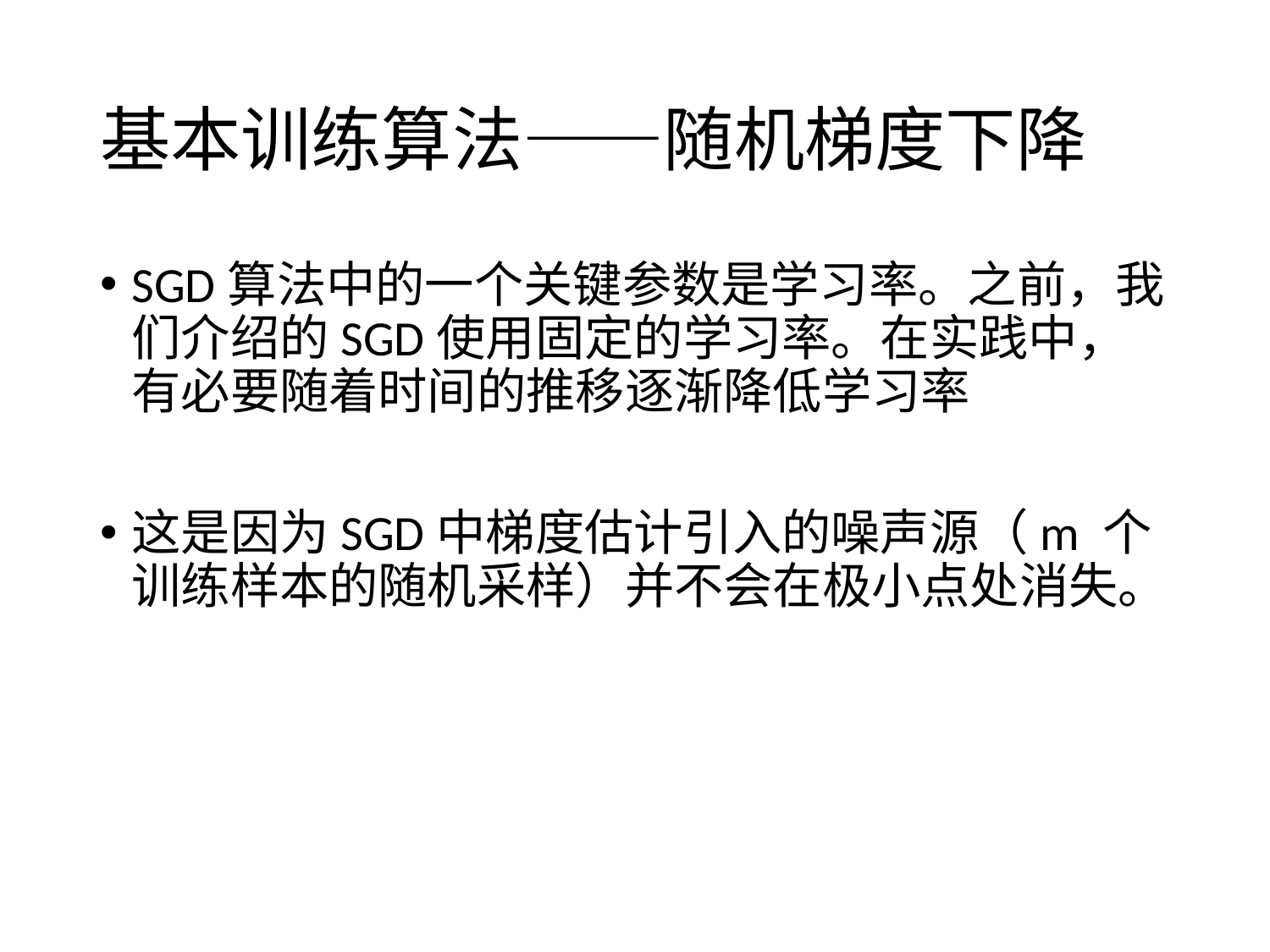

# 基本训练算法——随机梯度下降
SGD算法中的一个关键参数是学习率。之前，我们介绍的SGD使用固定的学习率。在实践中，有必要随着时间的推移逐渐降低学习率

这是因为SGD中梯度估计引入的噪声源（m 个训练样本的随机采样）并不会在极小点处消失。